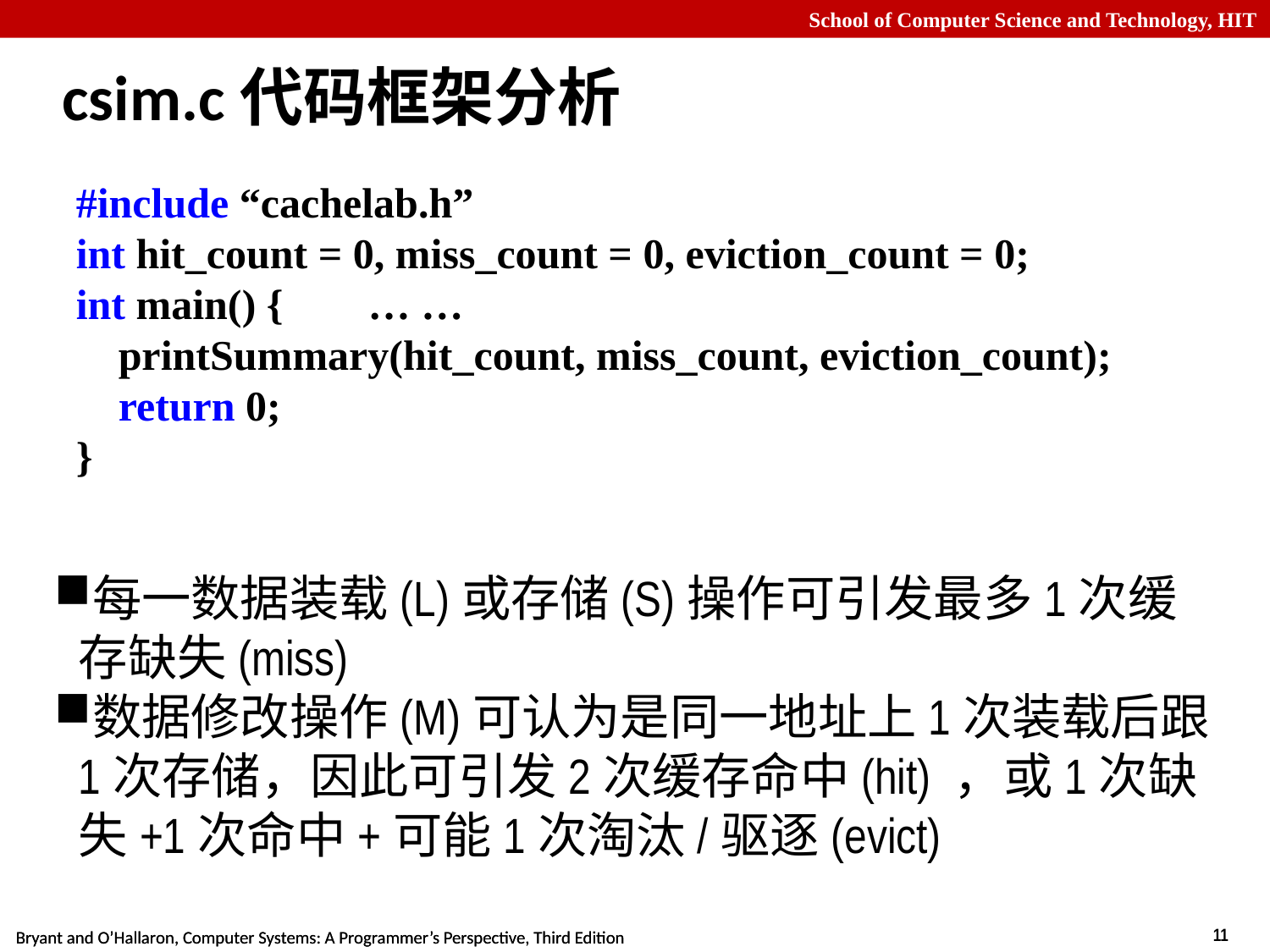

# csim.c代码框架分析
#include “cachelab.h”
int hit_count = 0, miss_count = 0, eviction_count = 0;
int main() {        … …
    printSummary(hit_count, miss_count, eviction_count);
    return 0;
}
每一数据装载(L)或存储(S)操作可引发最多1次缓存缺失(miss)
数据修改操作(M)可认为是同一地址上1次装载后跟1次存储，因此可引发2次缓存命中(hit) ，或1次缺失+1次命中+可能1次淘汰/驱逐(evict)